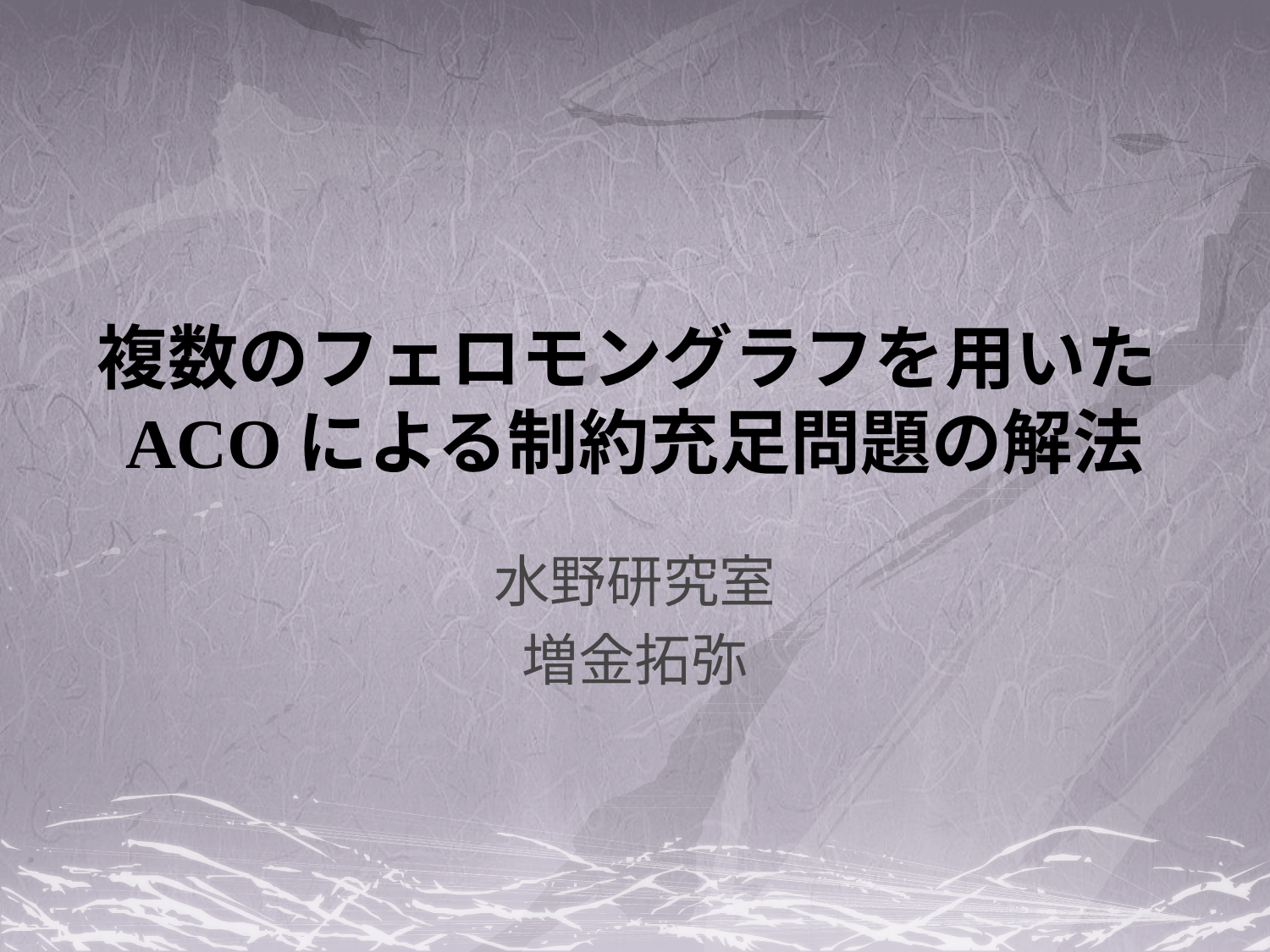

# 複数のフェロモングラフを用いたACOによる制約充足問題の解法
水野研究室
増金拓弥